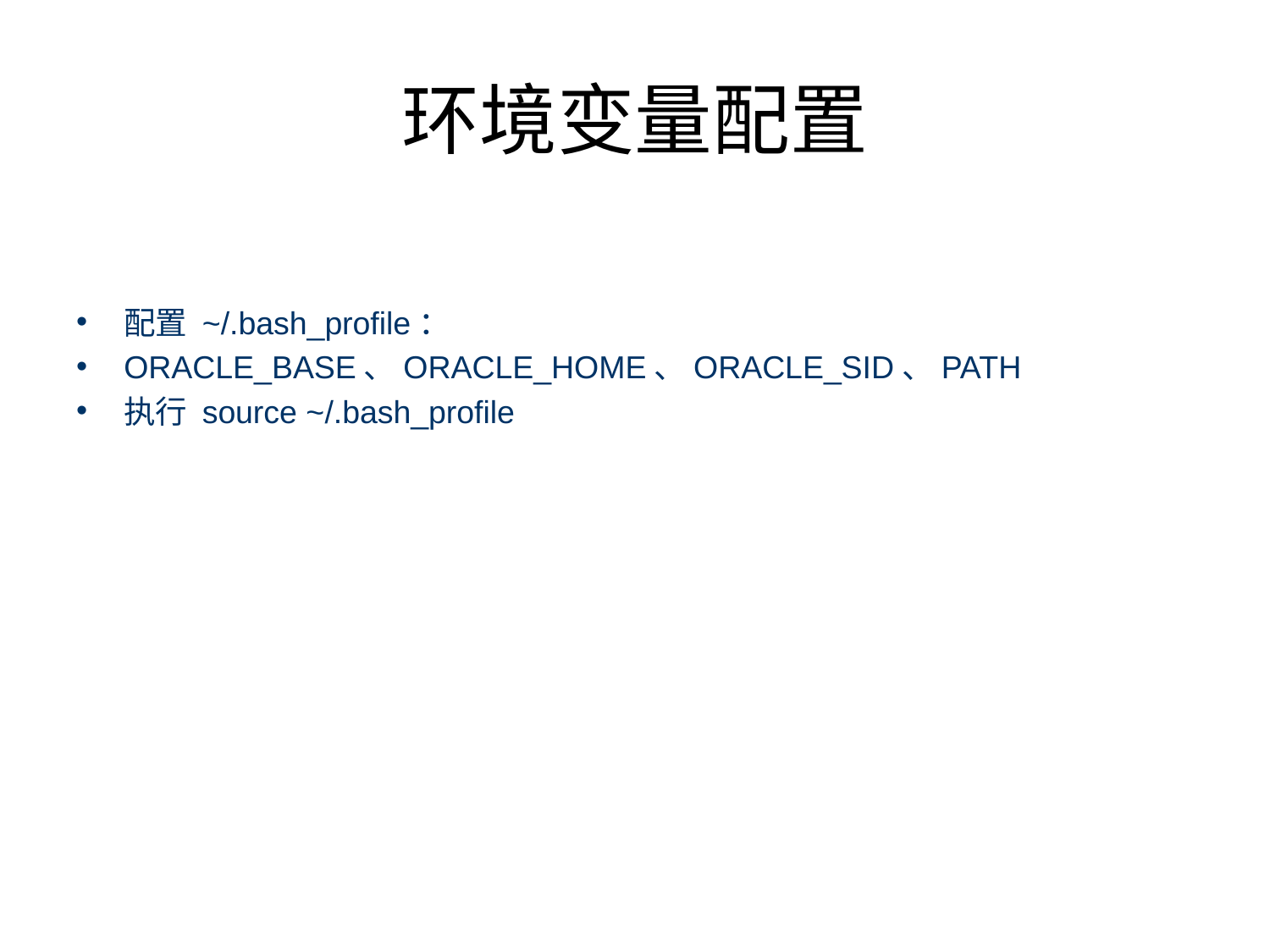

# 环境变量配置

配置 ~/.bash_profile：
ORACLE_BASE、ORACLE_HOME、ORACLE_SID、PATH
执行 source ~/.bash_profile